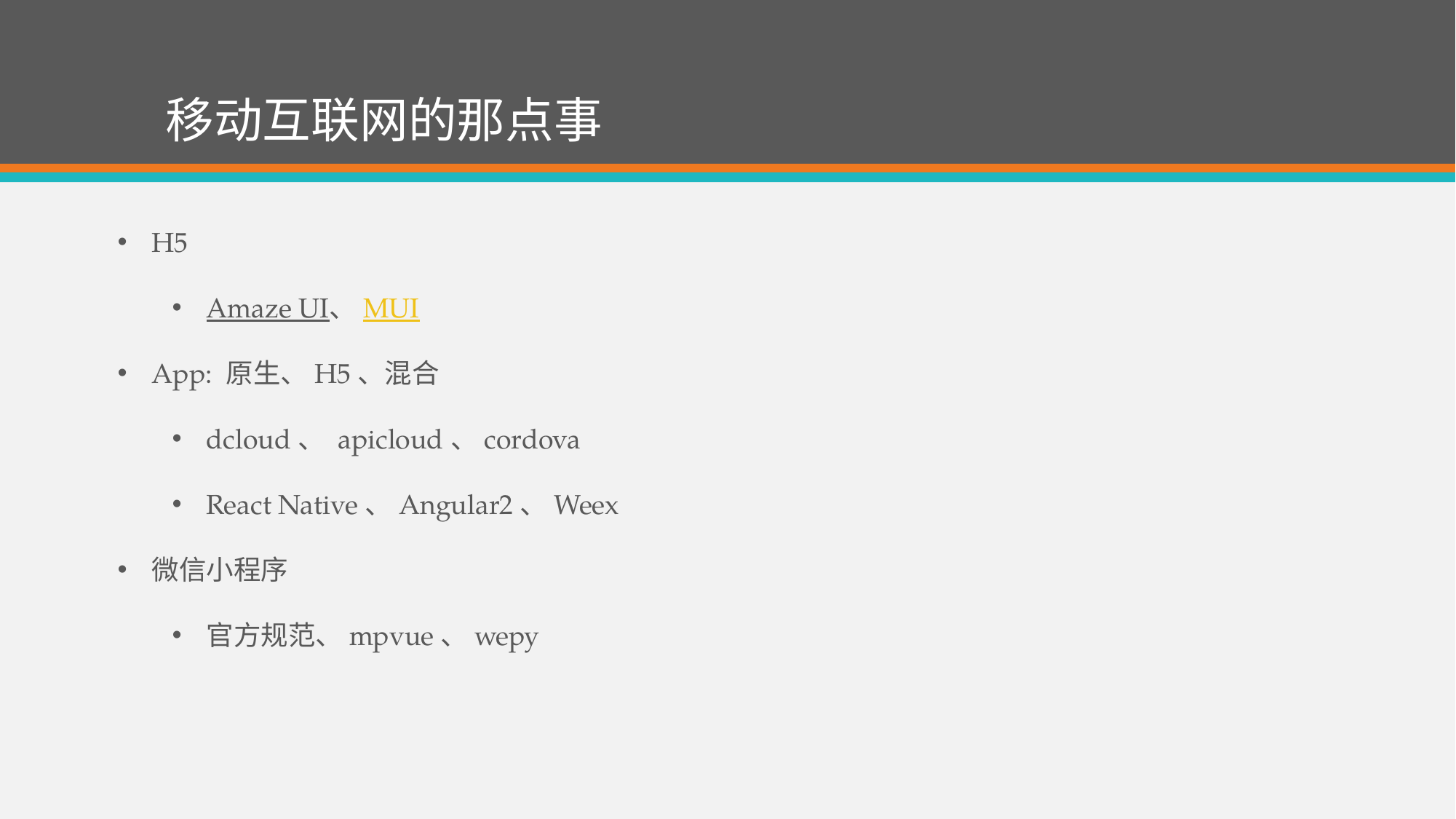

# 移动互联网的那点事
H5

Amaze UI、MUI

App: 原生、H5、混合

dcloud、 apicloud、cordova

React Native、Angular2、Weex

微信小程序

官方规范、mpvue、wepy